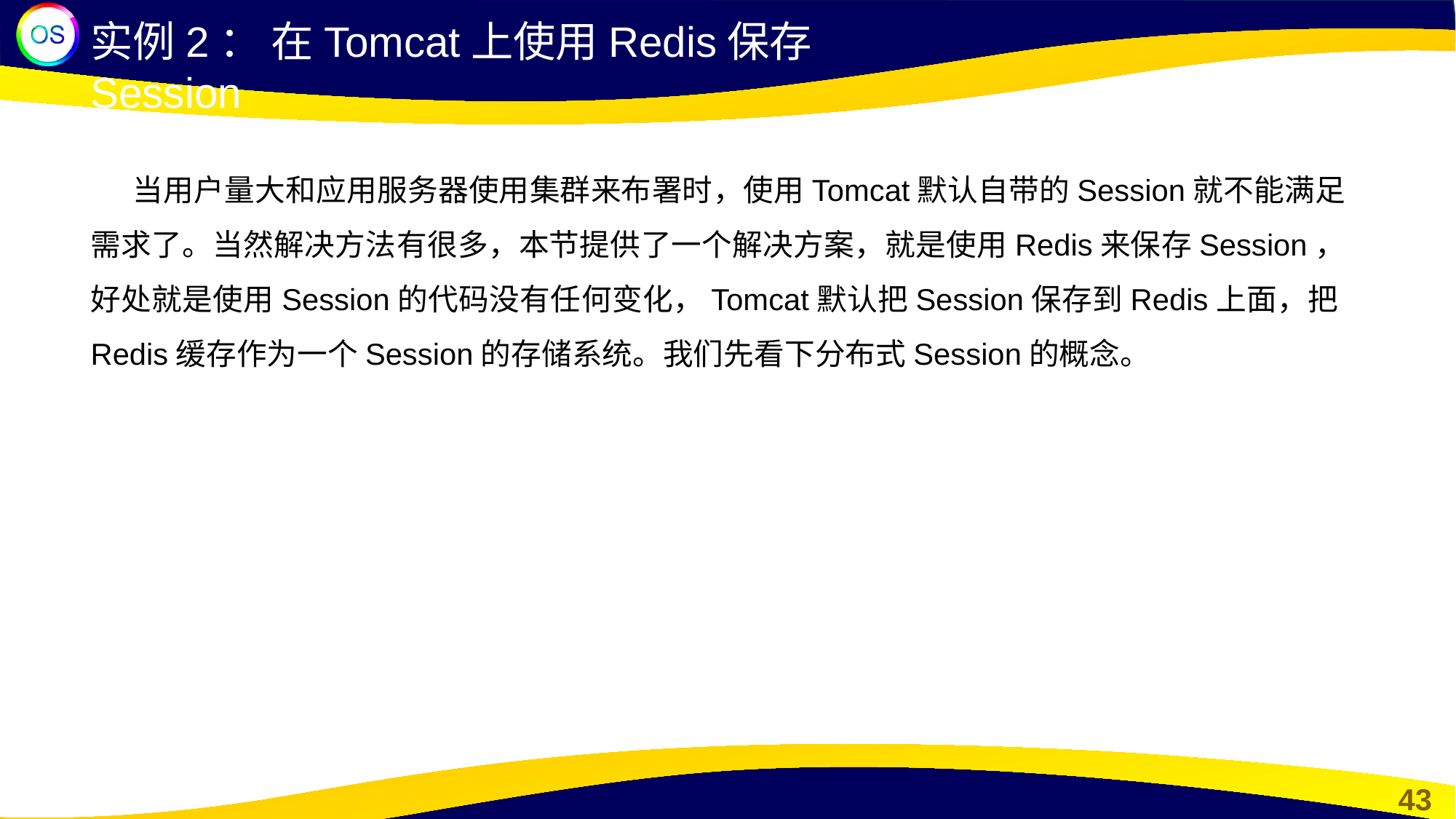

实例2： 在Tomcat上使用Redis保存Session
     当用户量大和应用服务器使用集群来布署时，使用Tomcat默认自带的Session就不能满足需求了。当然解决方法有很多，本节提供了一个解决方案，就是使用Redis来保存Session，好处就是使用Session的代码没有任何变化，Tomcat默认把Session保存到Redis上面，把Redis缓存作为一个Session的存储系统。我们先看下分布式Session的概念。